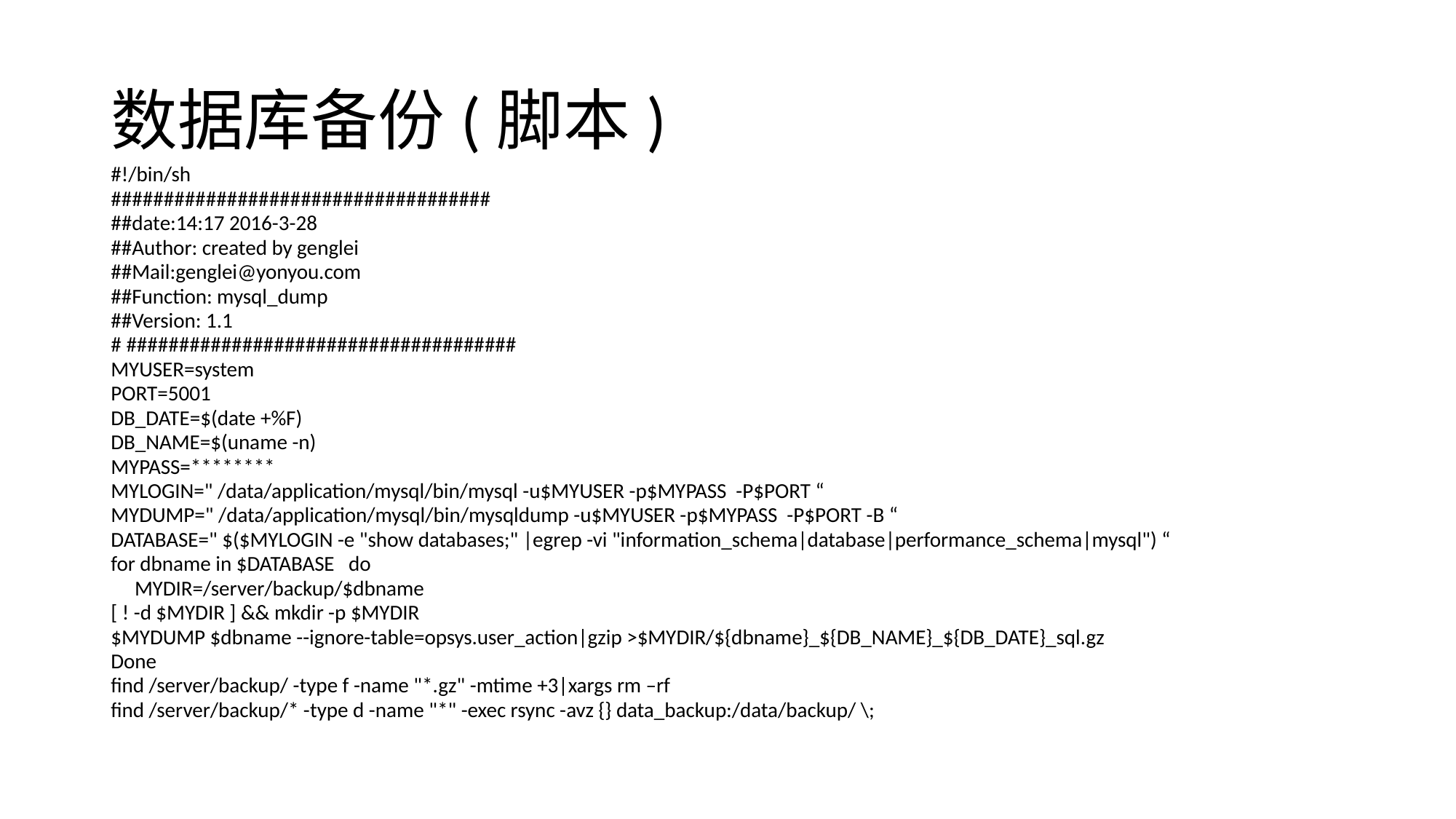

# 数据库备份(脚本)
#!/bin/sh
####################################
##date:14:17 2016-3-28
##Author: created by genglei
##Mail:genglei@yonyou.com
##Function: mysql_dump
##Version: 1.1
# #####################################
MYUSER=system
PORT=5001
DB_DATE=$(date +%F)
DB_NAME=$(uname -n)
MYPASS=********
MYLOGIN=" /data/application/mysql/bin/mysql -u$MYUSER -p$MYPASS  -P$PORT “
MYDUMP=" /data/application/mysql/bin/mysqldump -u$MYUSER -p$MYPASS  -P$PORT -B “
DATABASE=" $($MYLOGIN -e "show databases;" |egrep -vi "information_schema|database|performance_schema|mysql") “
for dbname in $DATABASE   do
     MYDIR=/server/backup/$dbname
[ ! -d $MYDIR ] && mkdir -p $MYDIR
$MYDUMP $dbname --ignore-table=opsys.user_action|gzip >$MYDIR/${dbname}_${DB_NAME}_${DB_DATE}_sql.gz
Done
find /server/backup/ -type f -name "*.gz" -mtime +3|xargs rm –rf
find /server/backup/* -type d -name "*" -exec rsync -avz {} data_backup:/data/backup/ \;